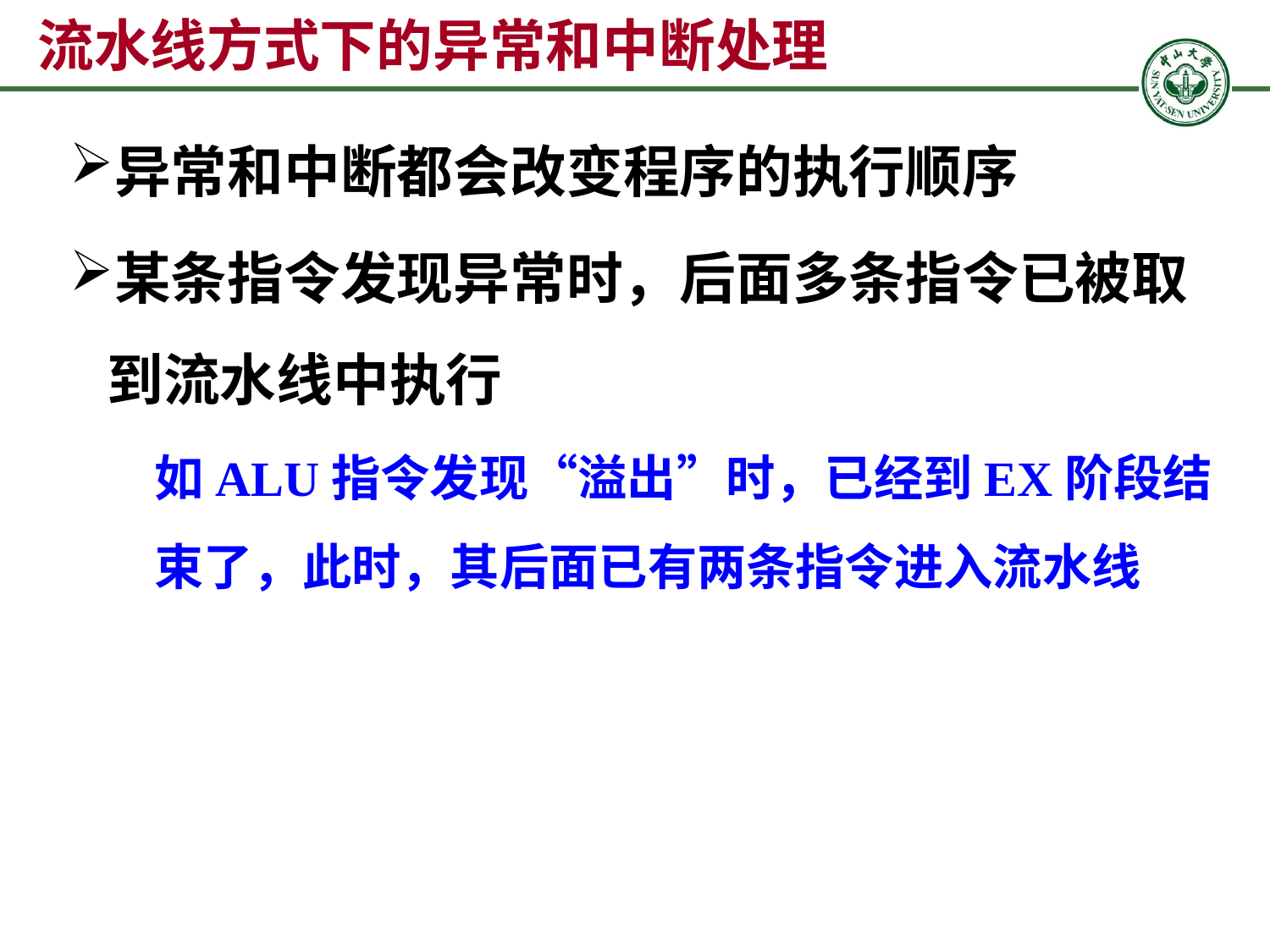

# 流水线方式下的异常和中断处理
异常和中断都会改变程序的执行顺序
某条指令发现异常时，后面多条指令已被取到流水线中执行
	如ALU指令发现“溢出”时，已经到EX阶段结束了，此时，其后面已有两条指令进入流水线